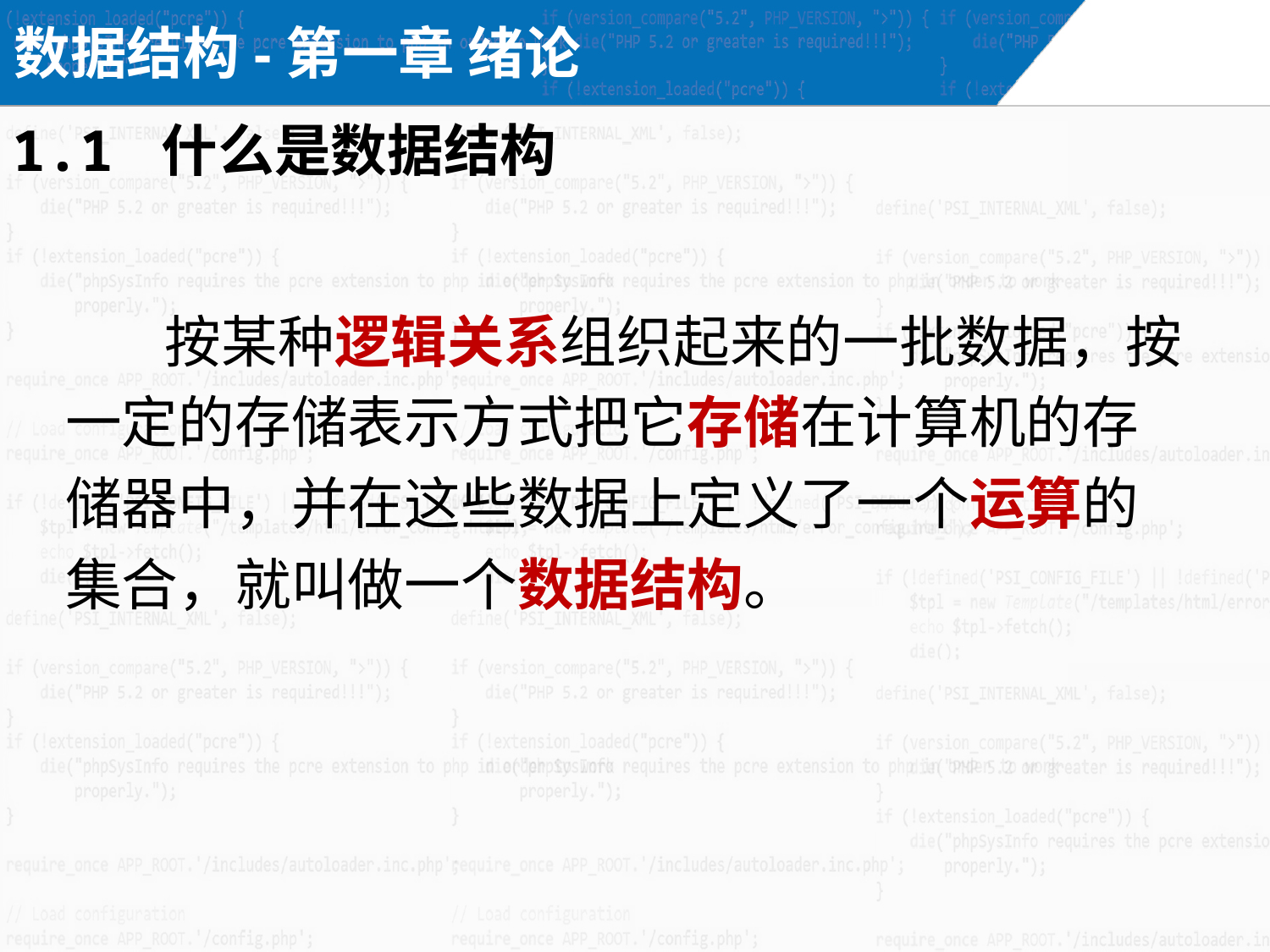

数据结构-第一章 绪论
1.1 什么是数据结构
按某种逻辑关系组织起来的一批数据，按一定的存储表示方式把它存储在计算机的存储器中，并在这些数据上定义了一个运算的集合，就叫做一个数据结构。